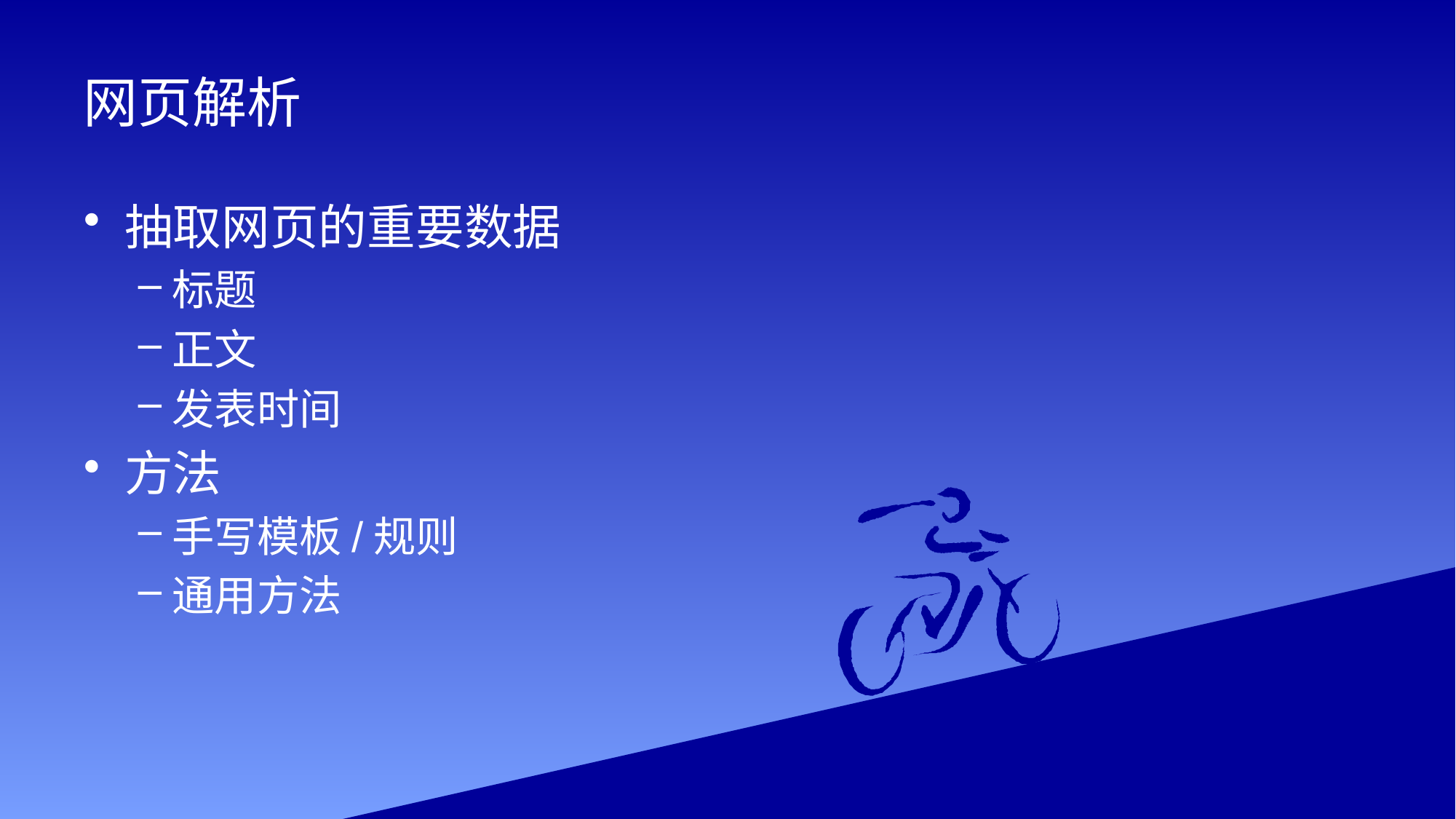

# 网页解析
抽取网页的重要数据
标题
正文
发表时间
方法
手写模板/规则
通用方法